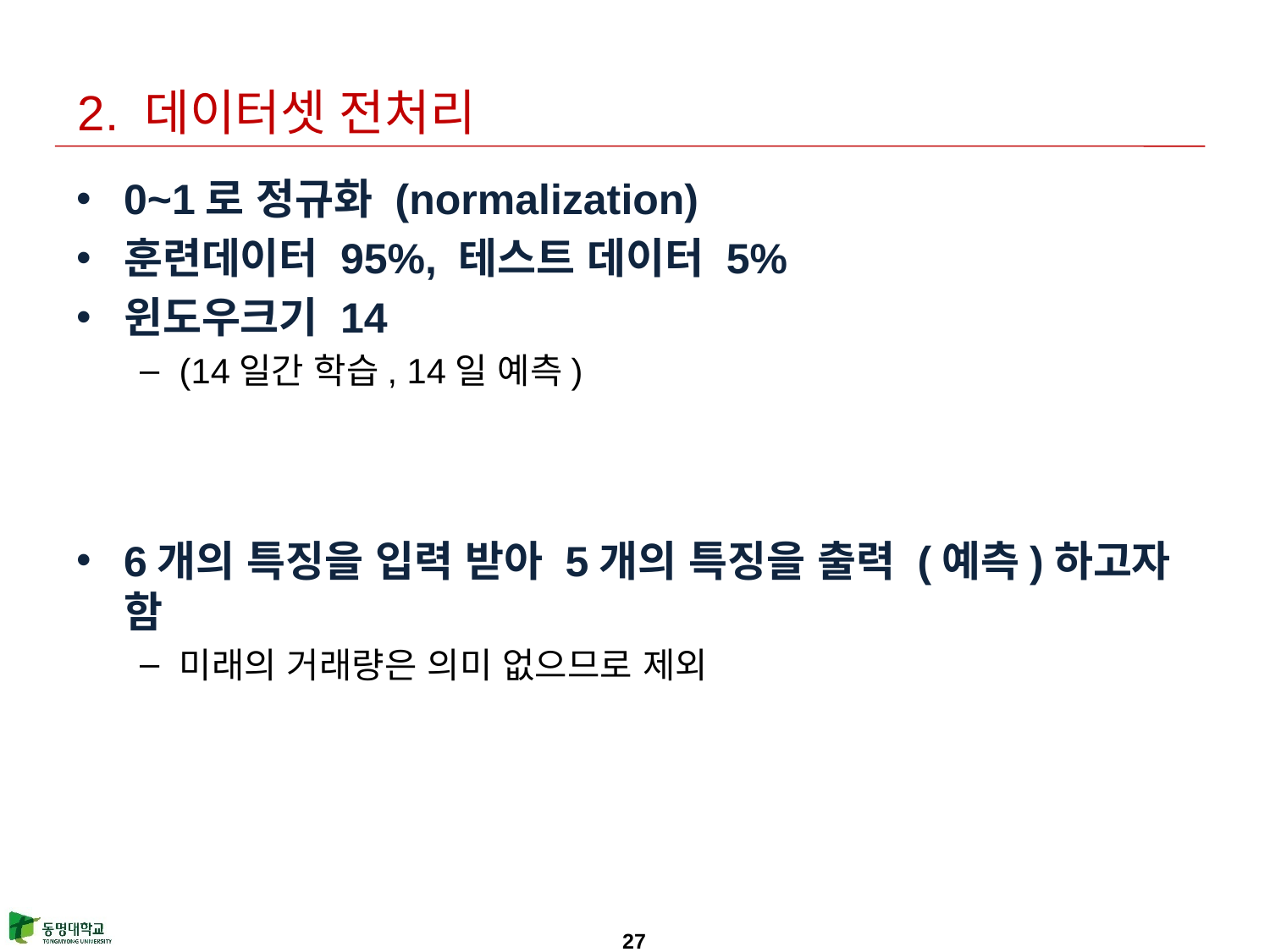

# 2. 데이터셋 전처리
0~1로 정규화 (normalization)
훈련데이터 95%, 테스트 데이터 5%
윈도우크기 14
(14일간 학습, 14일 예측)

6개의 특징을 입력 받아 5개의 특징을 출력 (예측)하고자 함
미래의 거래량은 의미 없으므로 제외
27